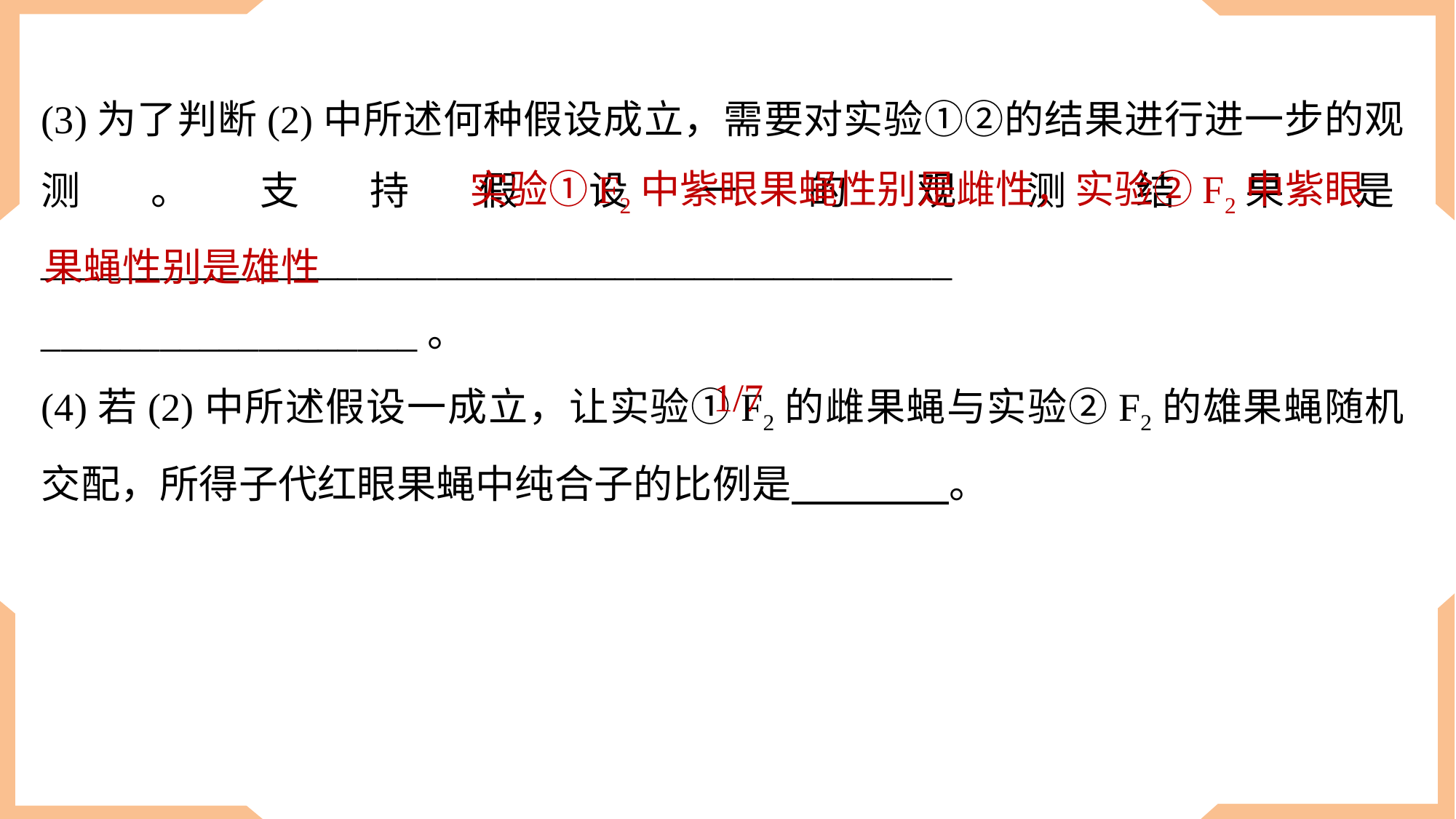

(3)为了判断(2)中所述何种假设成立，需要对实验①②的结果进行进一步的观测。支持假设一的观测结果是______________________________________________
___________________。
(4)若(2)中所述假设一成立，让实验①F2的雌果蝇与实验②F2的雄果蝇随机交配，所得子代红眼果蝇中纯合子的比例是　　　　。
实验①F2中紫眼果蝇性别是雌性，实验②F2中紫眼
果蝇性别是雄性
1/7